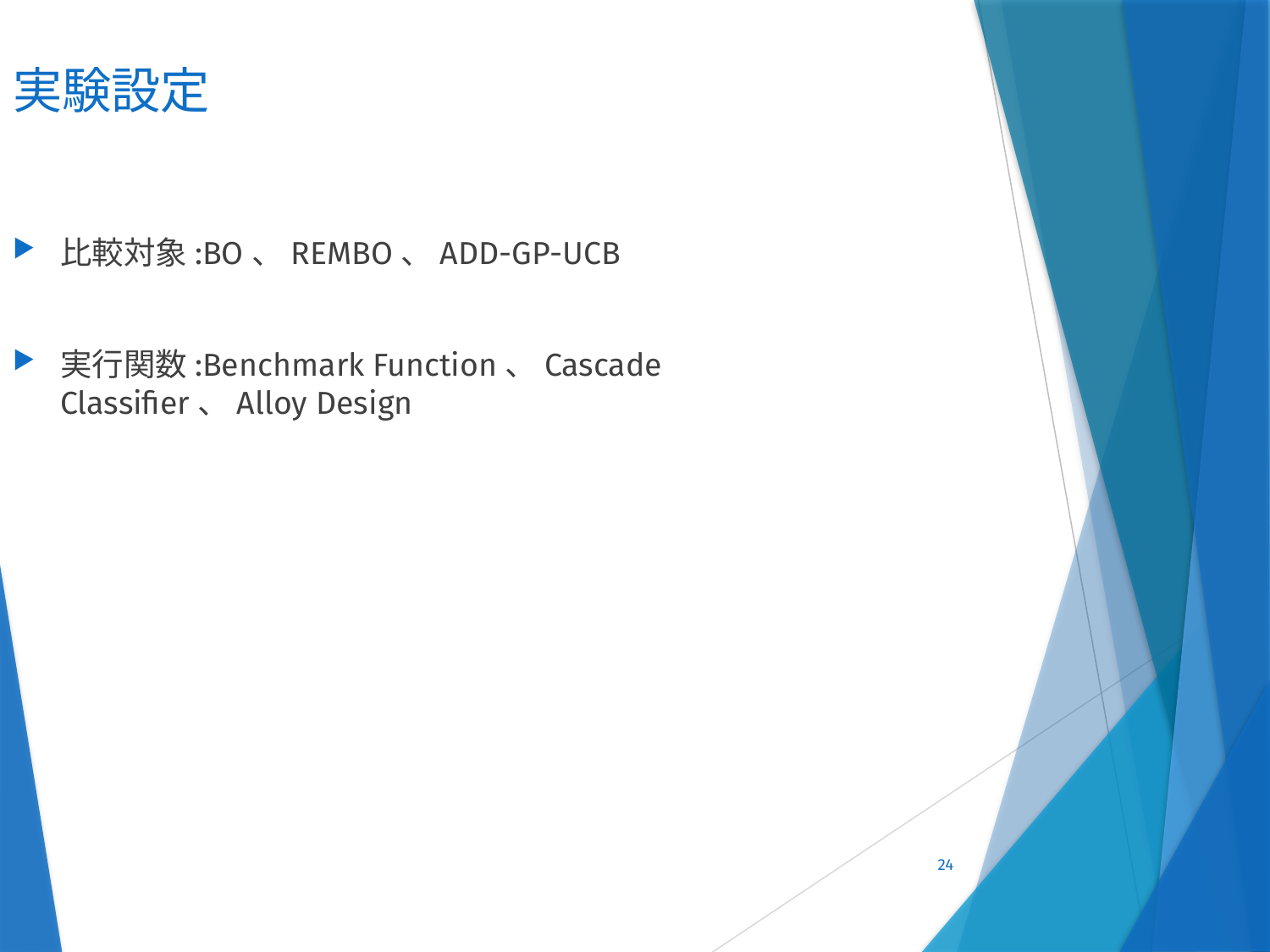

# 実験設定
比較対象:BO、REMBO、ADD-GP-UCB

実行関数:Benchmark Function、Cascade Classifier、Alloy Design

24